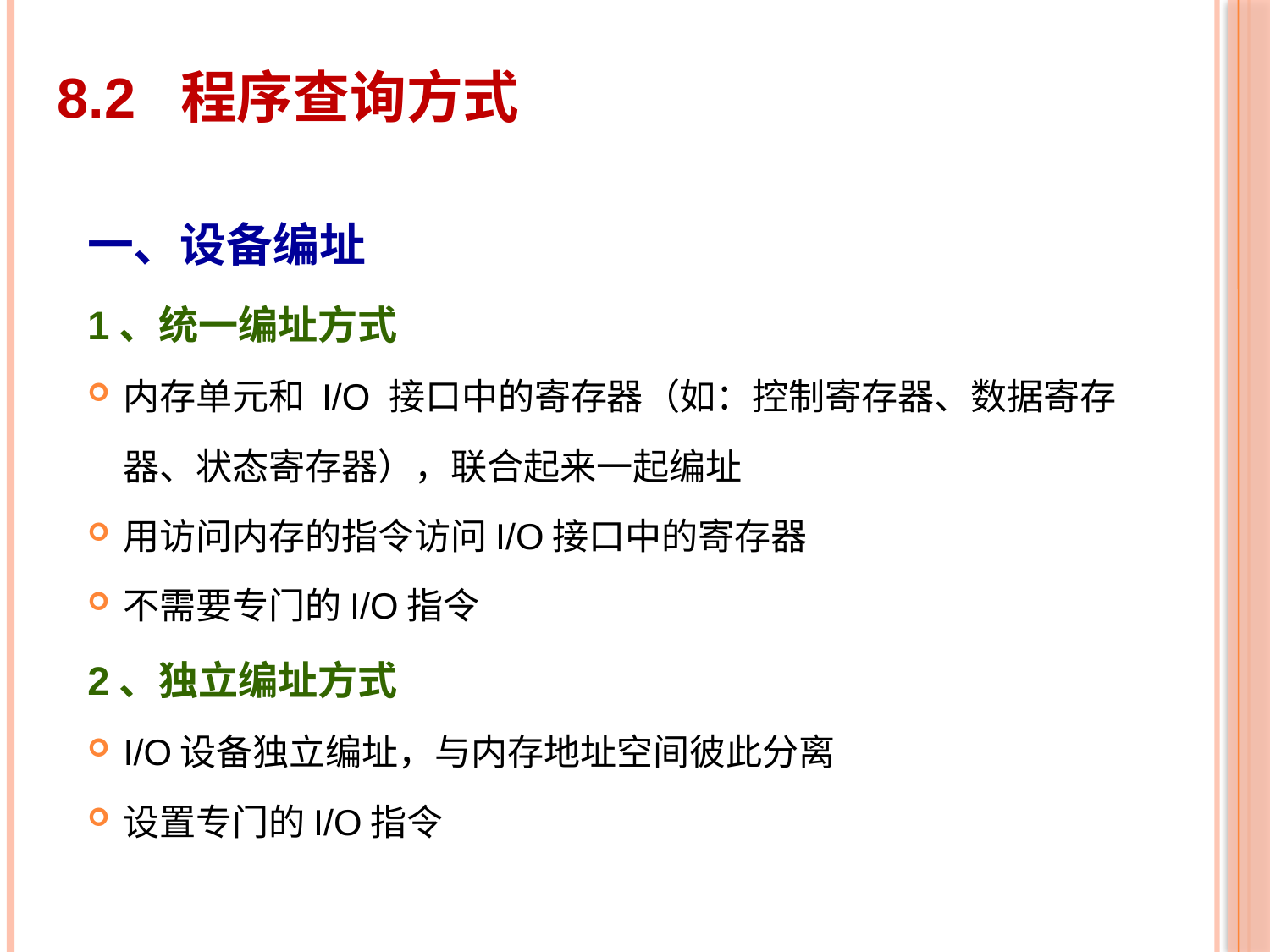

# 8.2  程序查询方式
一、设备编址
1、统一编址方式
内存单元和 I/O 接口中的寄存器（如：控制寄存器、数据寄存器、状态寄存器），联合起来一起编址
用访问内存的指令访问I/O接口中的寄存器
不需要专门的I/O指令
2、独立编址方式
I/O设备独立编址，与内存地址空间彼此分离
设置专门的I/O指令